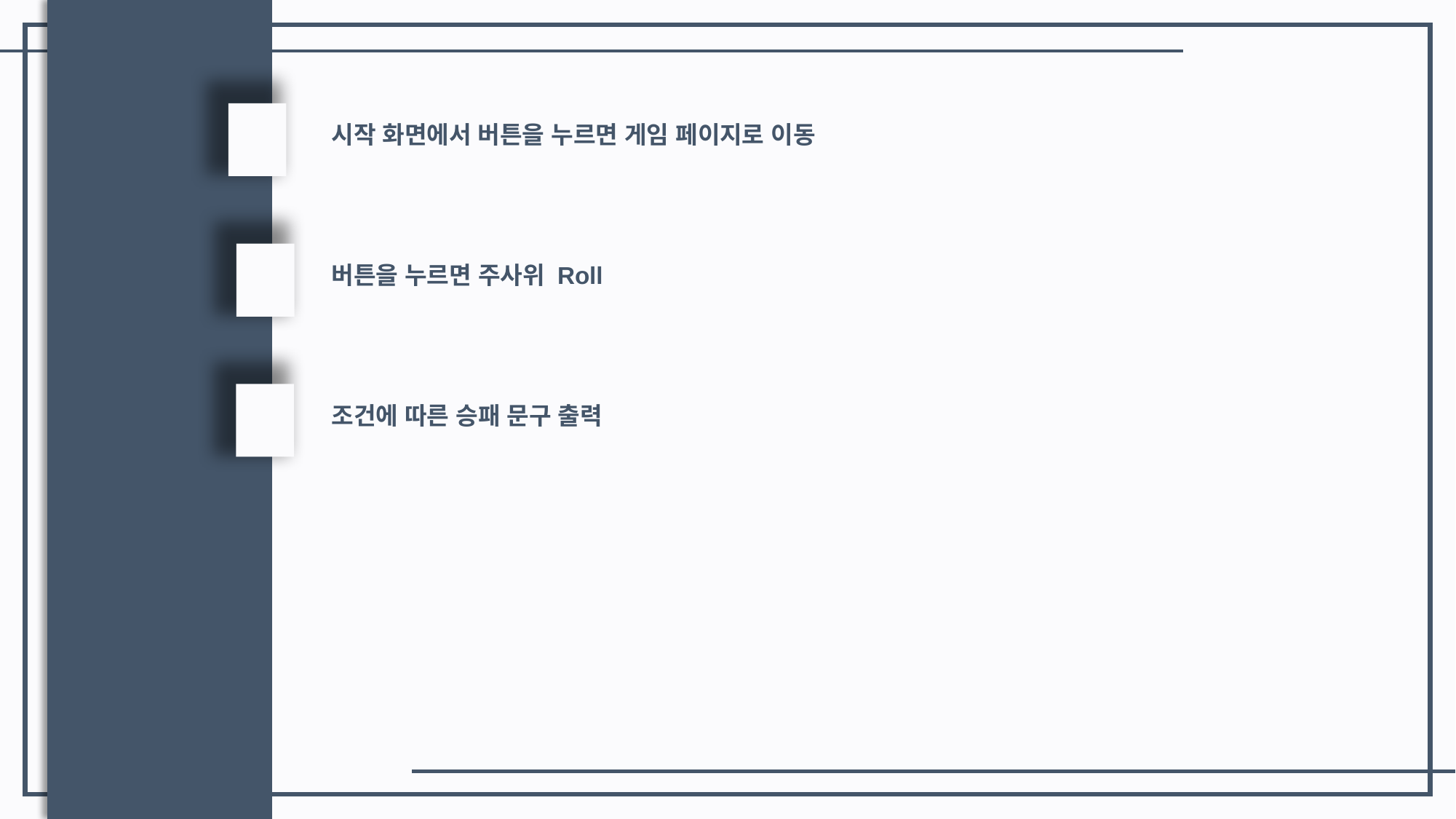

시작 화면에서 버튼을 누르면 게임 페이지로 이동

버튼을 누르면 주사위 Roll

조건에 따른 승패 문구 출력